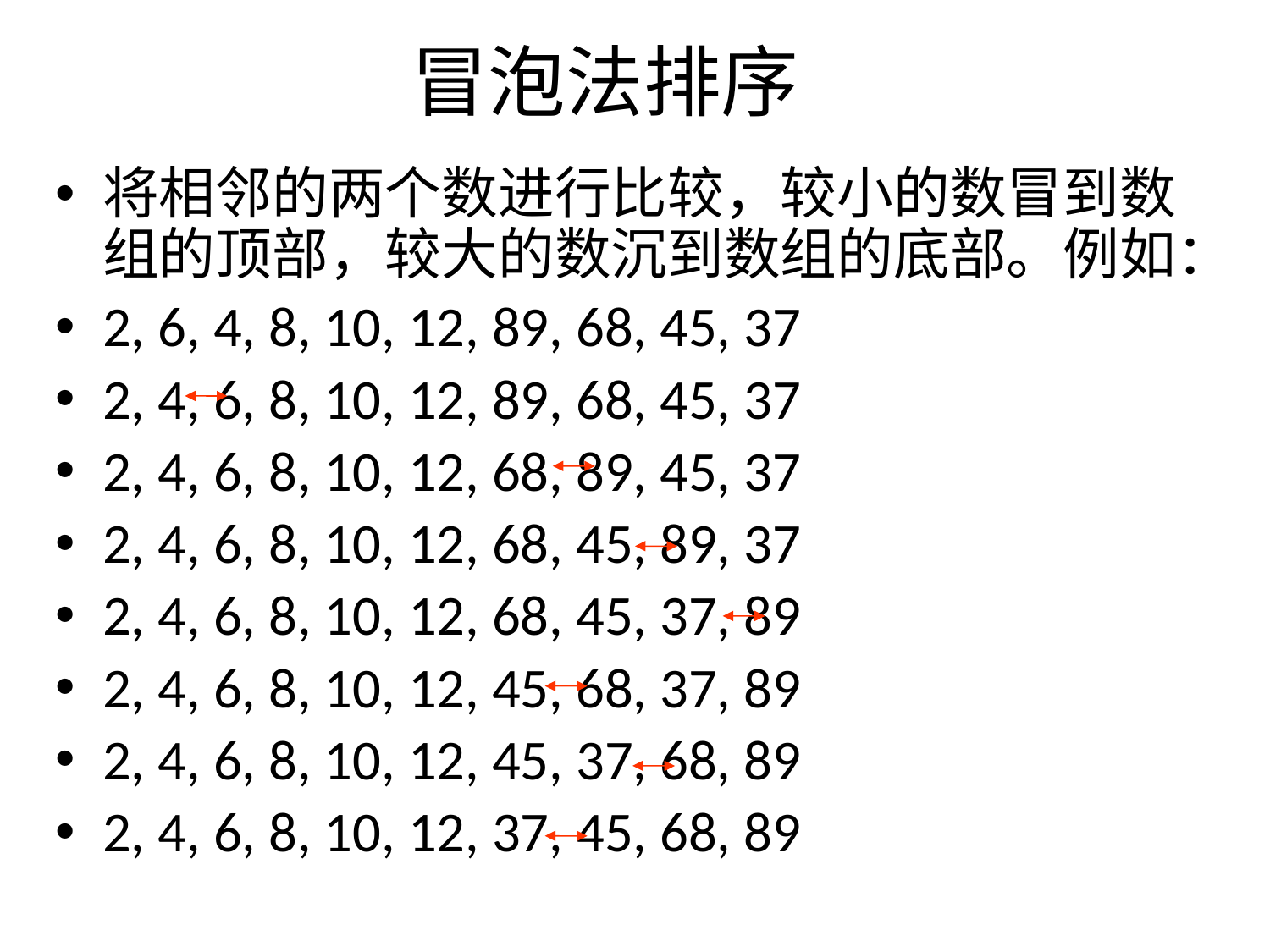

# 冒泡法排序
将相邻的两个数进行比较，较小的数冒到数组的顶部，较大的数沉到数组的底部。例如：
2, 6, 4, 8, 10, 12, 89, 68, 45, 37
2, 4, 6, 8, 10, 12, 89, 68, 45, 37
2, 4, 6, 8, 10, 12, 68, 89, 45, 37
2, 4, 6, 8, 10, 12, 68, 45, 89, 37
2, 4, 6, 8, 10, 12, 68, 45, 37, 89
2, 4, 6, 8, 10, 12, 45, 68, 37, 89
2, 4, 6, 8, 10, 12, 45, 37, 68, 89
2, 4, 6, 8, 10, 12, 37, 45, 68, 89